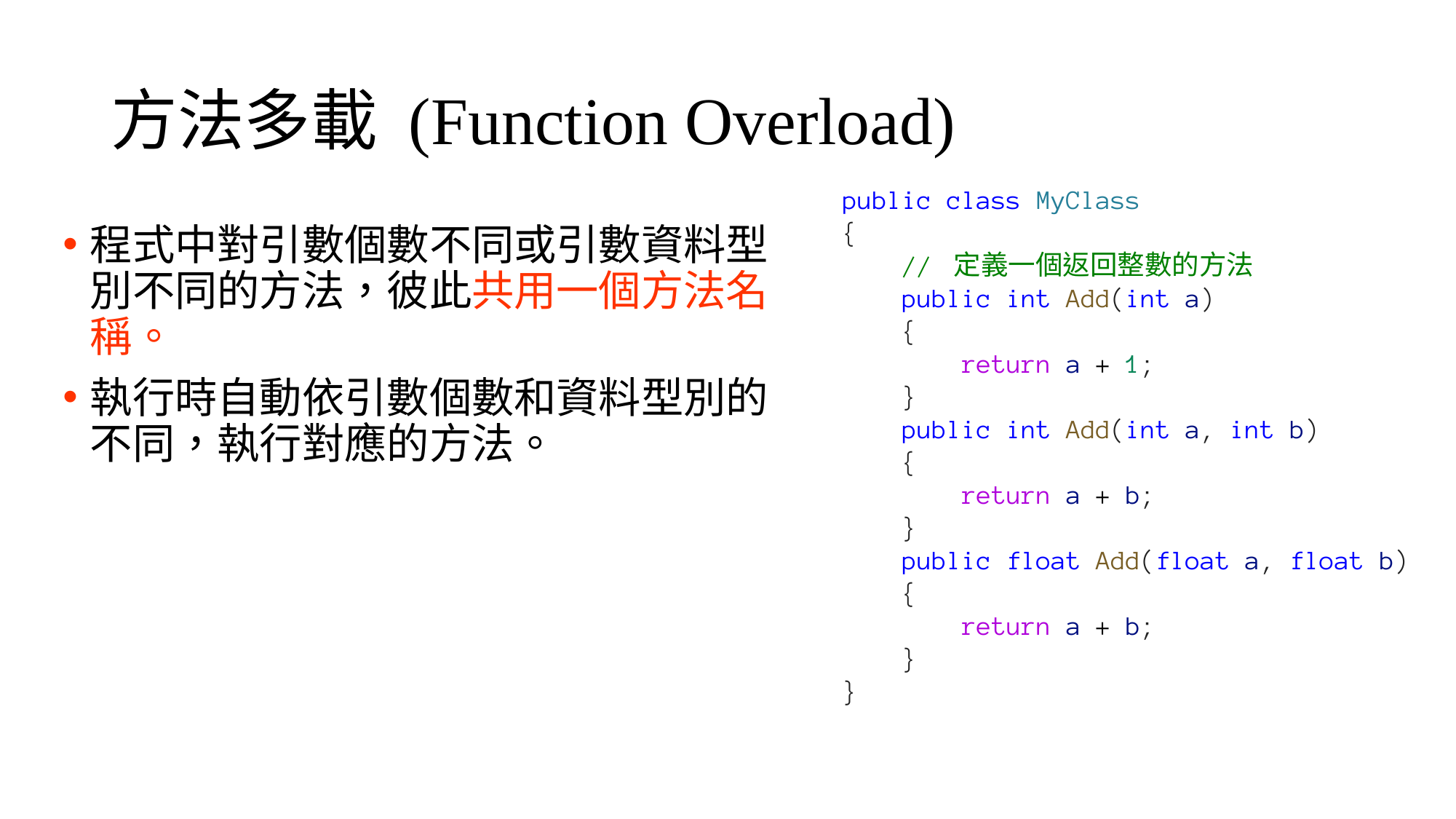

# 方法多載 (Function Overload)
    public class MyClass
    {
        // 定義一個返回整數的方法
        public int Add(int a)
        {
            return a + 1;
        }
        public int Add(int a, int b)
        {
            return a + b;
        }
        public float Add(float a, float b)
        {
            return a + b;
        }
    }
程式中對引數個數不同或引數資料型別不同的方法，彼此共用一個方法名稱。
執行時自動依引數個數和資料型別的不同，執行對應的方法。